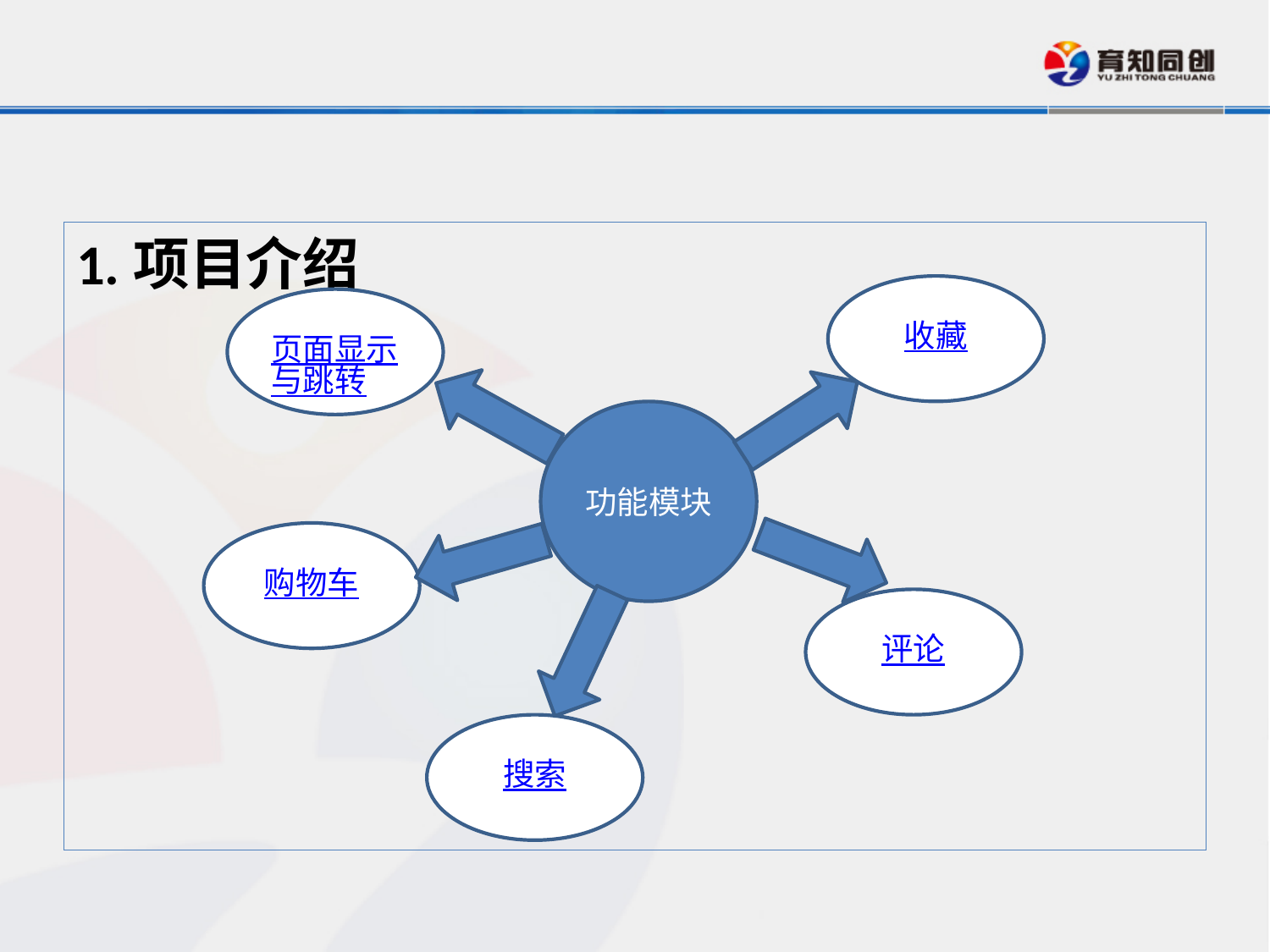

#
1.项目介绍
收藏
页面显示与跳转

功能模块
购物车

评论

搜索